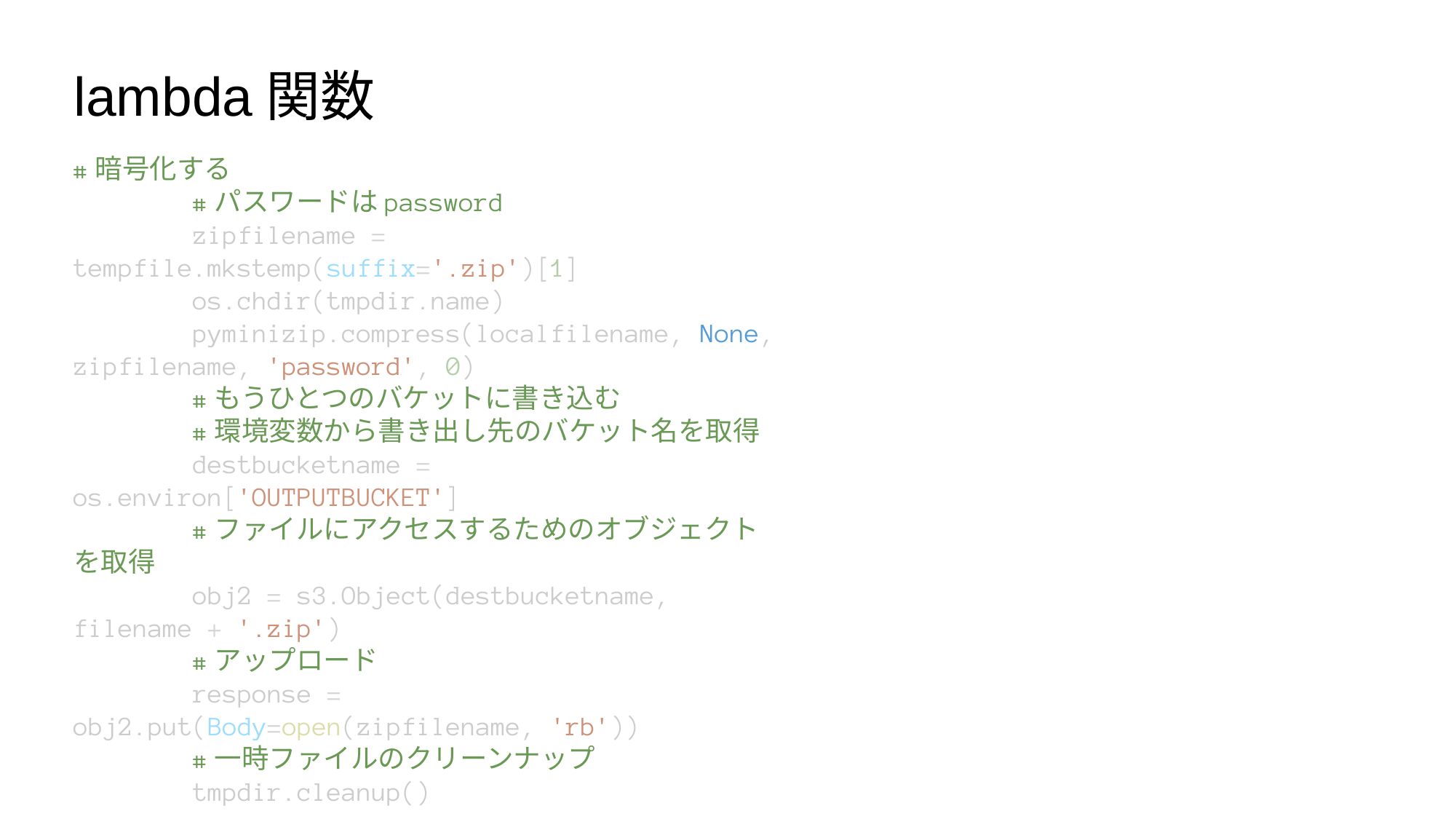

lambda関数
#暗号化する
        #パスワードはpassword
        zipfilename = tempfile.mkstemp(suffix='.zip')[1]
        os.chdir(tmpdir.name)
        pyminizip.compress(localfilename, None, zipfilename, 'password', 0)
        #もうひとつのバケットに書き込む
        #環境変数から書き出し先のバケット名を取得
        destbucketname = os.environ['OUTPUTBUCKET']
        #ファイルにアクセスするためのオブジェクトを取得
        obj2 = s3.Object(destbucketname, filename + '.zip')
        #アップロード
        response = obj2.put(Body=open(zipfilename, 'rb'))
        #一時ファイルのクリーンナップ
        tmpdir.cleanup()